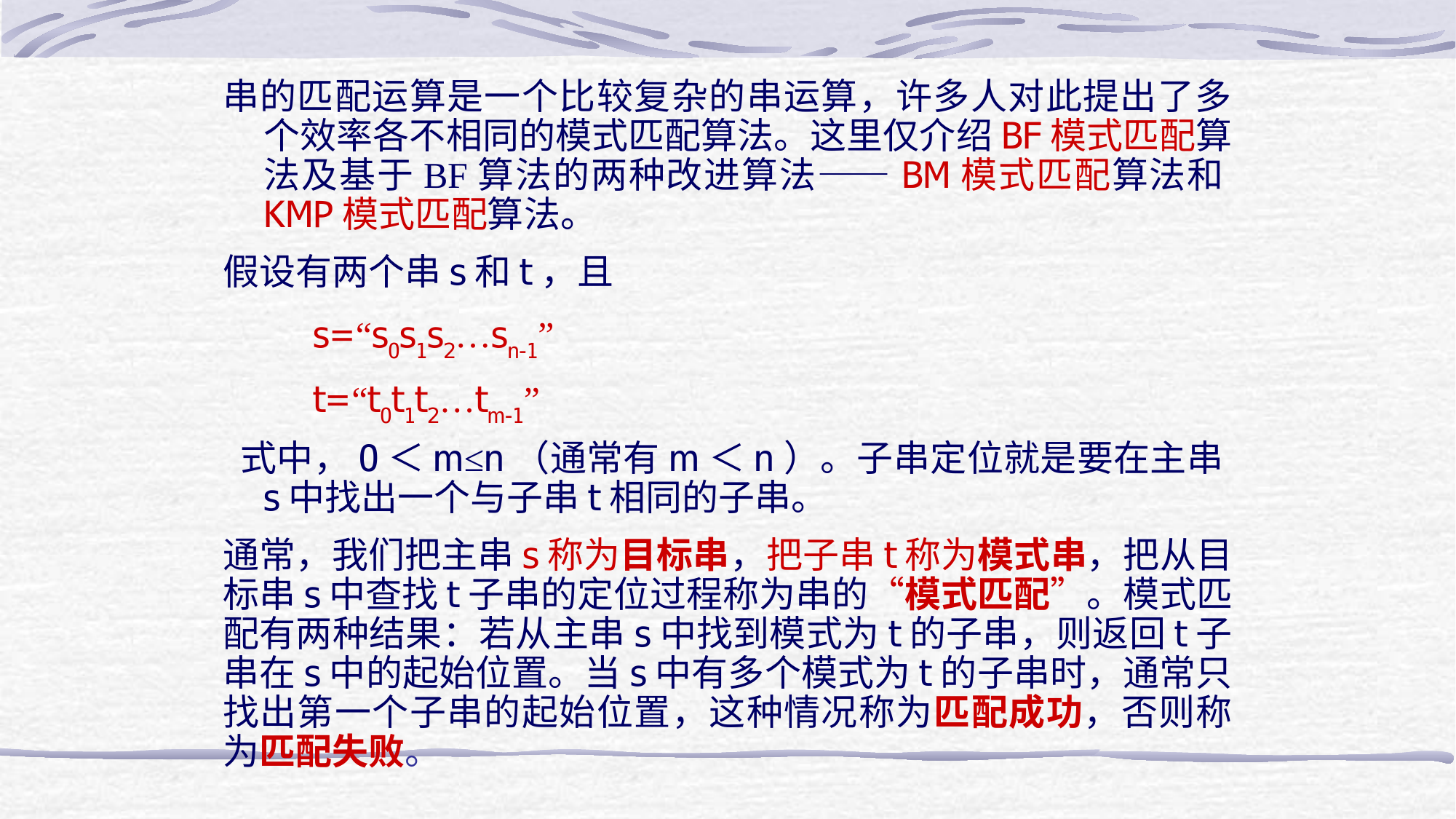

串的匹配运算是一个比较复杂的串运算，许多人对此提出了多个效率各不相同的模式匹配算法。这里仅介绍BF模式匹配算法及基于BF算法的两种改进算法——BM模式匹配算法和KMP模式匹配算法。
假设有两个串s和t，且
        s=“s0s1s2…sn−1”
        t=“t0t1t2…tm−1”
 式中，0＜m≤n（通常有m＜n）。子串定位就是要在主串s中找出一个与子串t相同的子串。
通常，我们把主串s称为目标串，把子串t称为模式串，把从目标串s中查找t子串的定位过程称为串的“模式匹配”。模式匹配有两种结果：若从主串s中找到模式为t的子串，则返回t子串在s中的起始位置。当s中有多个模式为t的子串时，通常只找出第一个子串的起始位置，这种情况称为匹配成功，否则称为匹配失败。
5